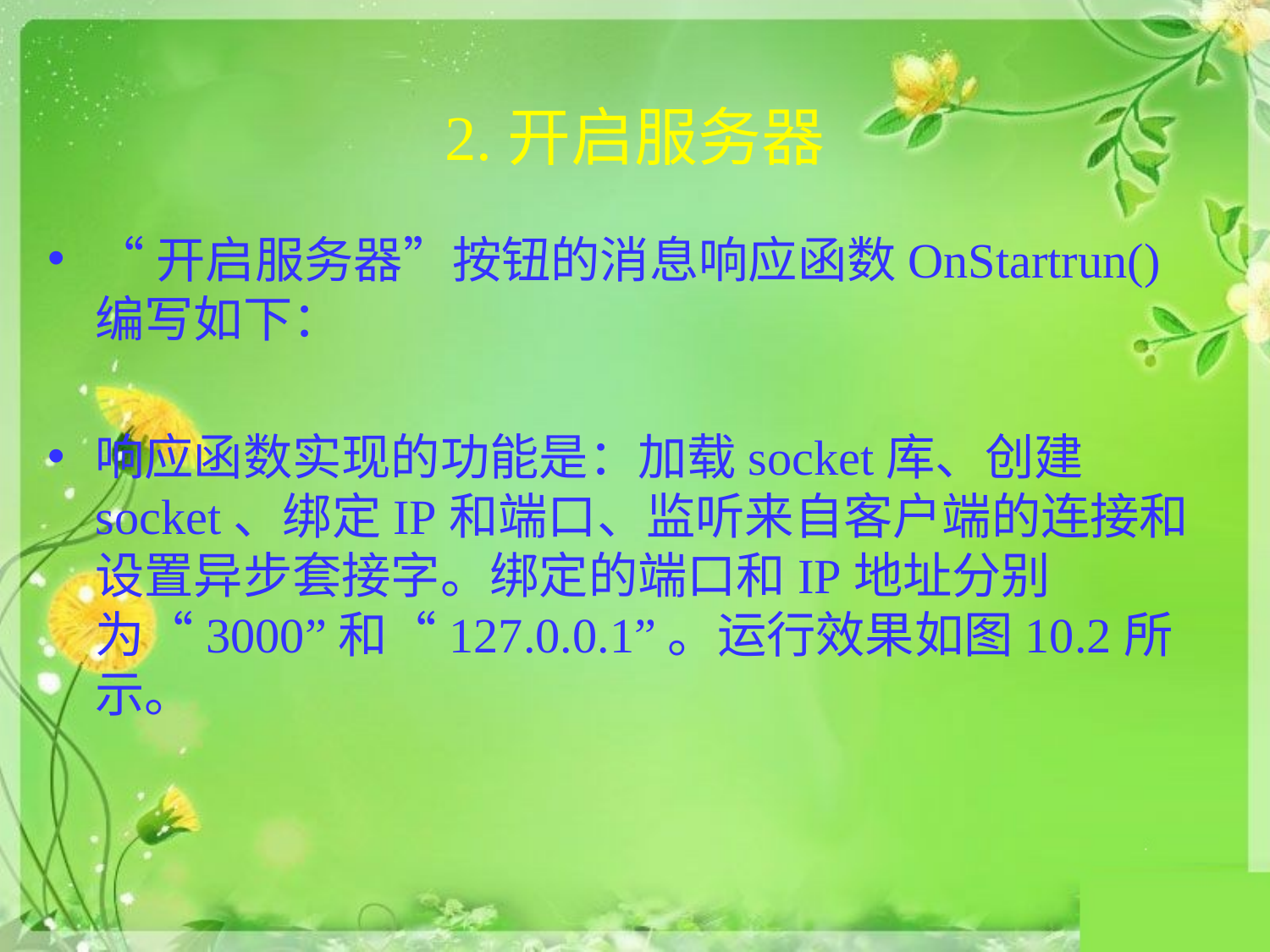

# 2.开启服务器
“开启服务器”按钮的消息响应函数OnStartrun()编写如下：

响应函数实现的功能是：加载socket库、创建socket、绑定IP和端口、监听来自客户端的连接和设置异步套接字。绑定的端口和IP地址分别为“3000”和“127.0.0.1”。运行效果如图10.2所示。